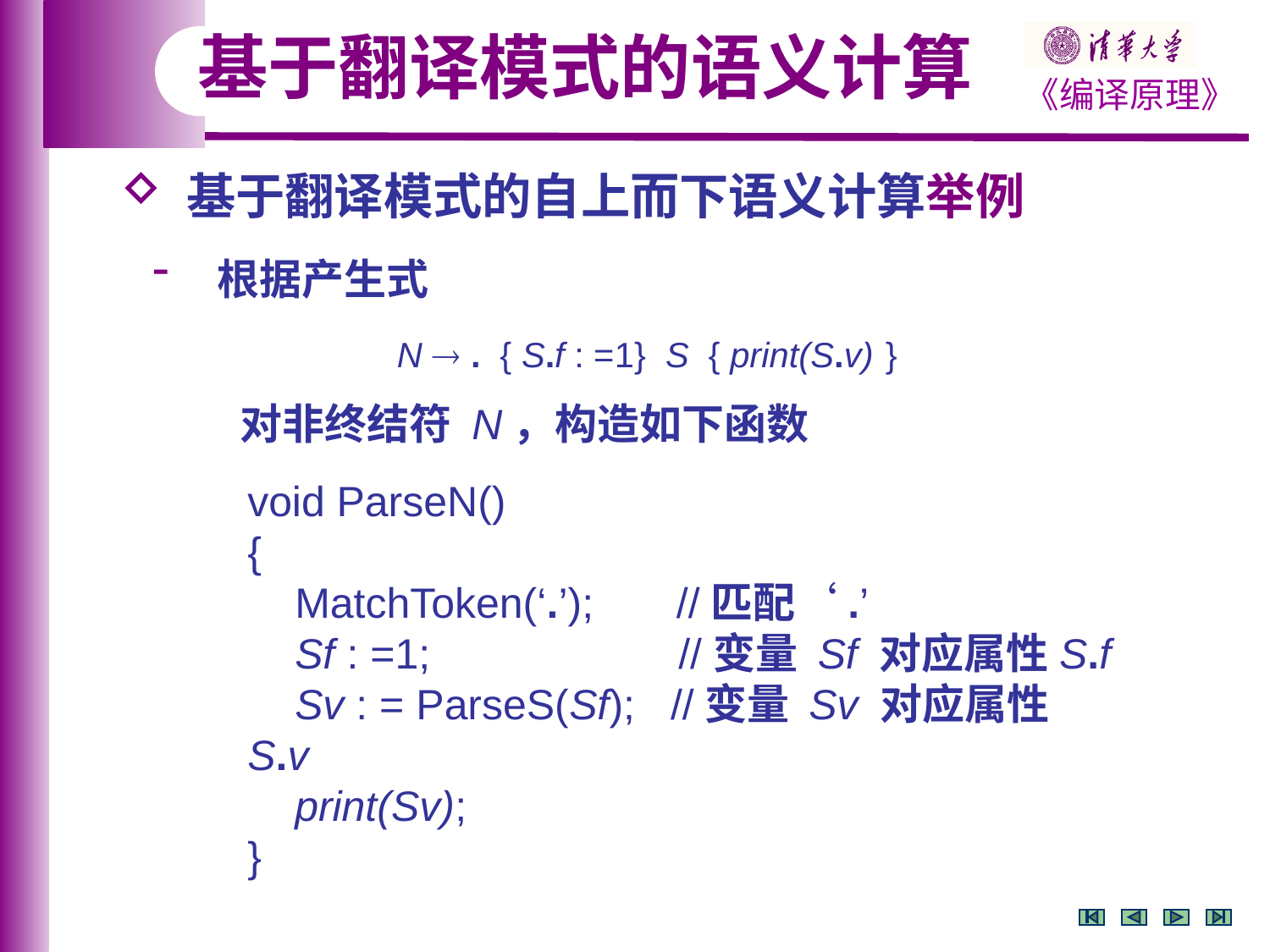

基于翻译模式的语义计算
 基于翻译模式的自上而下语义计算举例

  根据产生式

                      N → .  { S.f : =1}  S  { print(S.v) }

     对非终结符 N，构造如下函数
void ParseN()
{
    MatchToken(‘.’);       //匹配‘.’
    Sf : =1;                     //变量 Sf 对应属性S.f
    Sv : = ParseS(Sf);   //变量 Sv 对应属性S.v
    print(Sv);
}